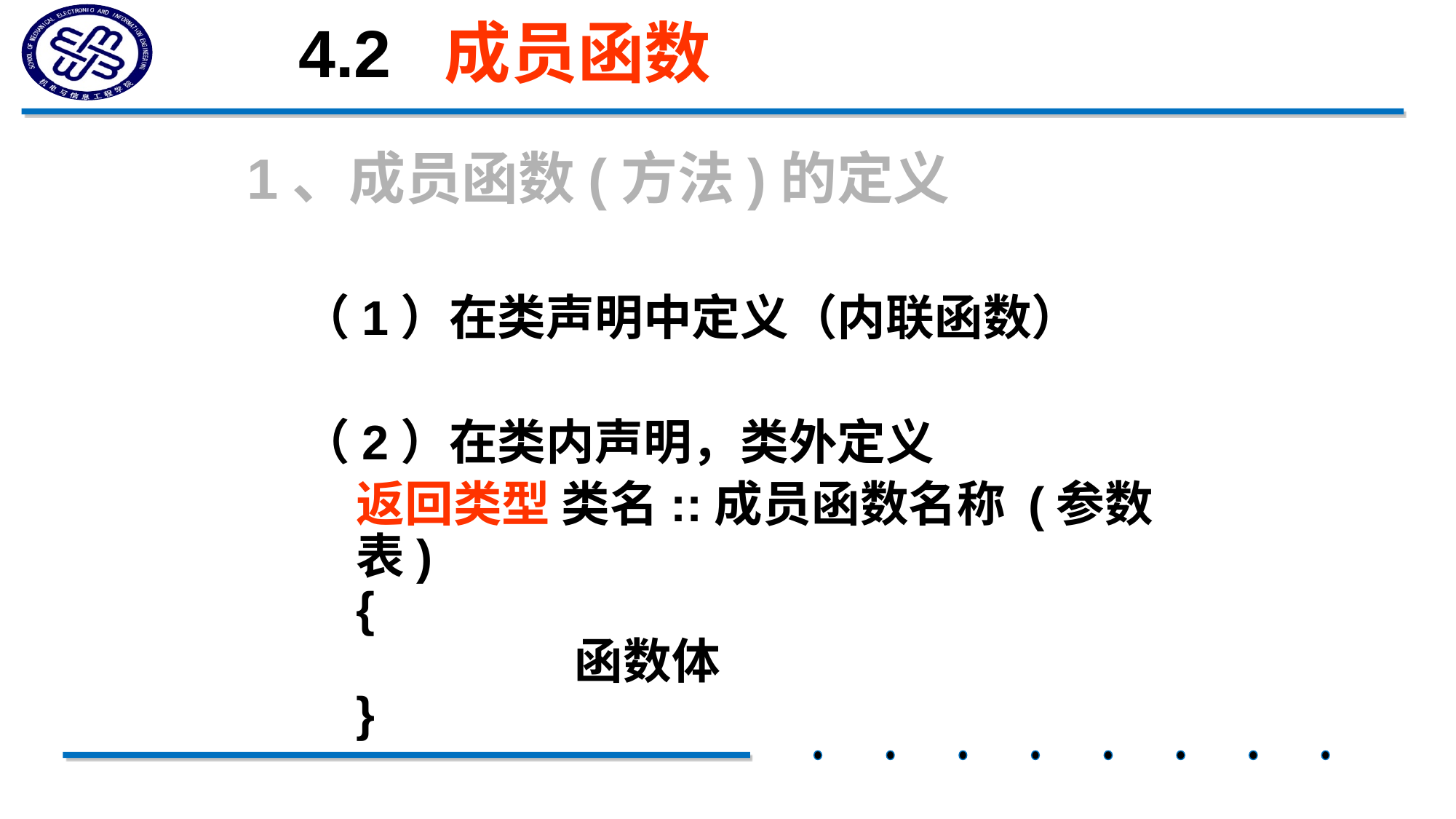

4.2  成员函数
1、成员函数(方法)的定义

（1）在类声明中定义（内联函数）

（2）在类内声明，类外定义
	返回类型 类名::成员函数名称 (参数表)
{
		函数体
}